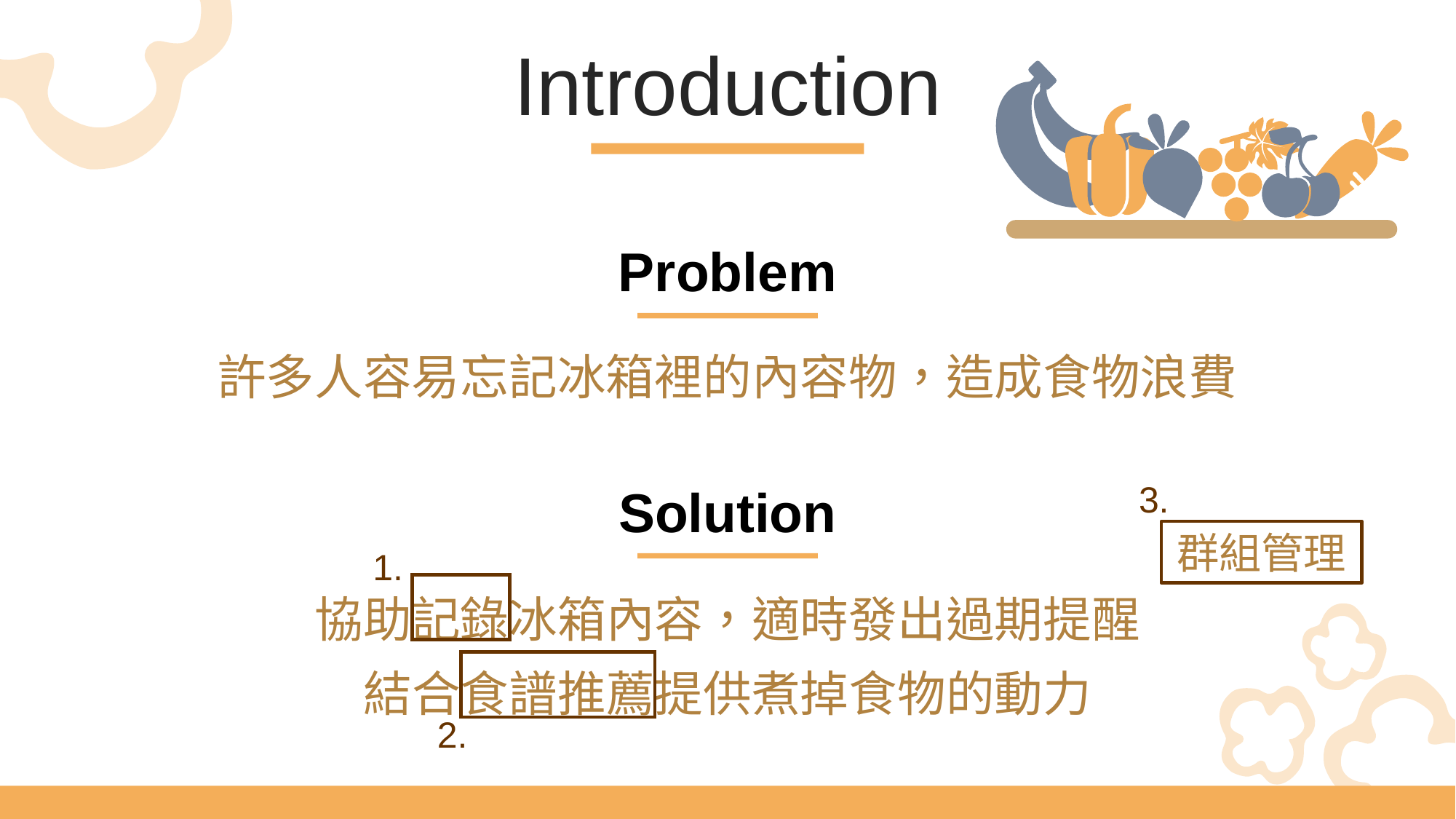

Introduction

Problem

許多人容易忘記冰箱裡的內容物，造成食物浪費
3.
群組管理
Solution

1.

協助記錄冰箱內容，適時發出過期提醒
結合食譜推薦提供煮掉食物的動力

2.